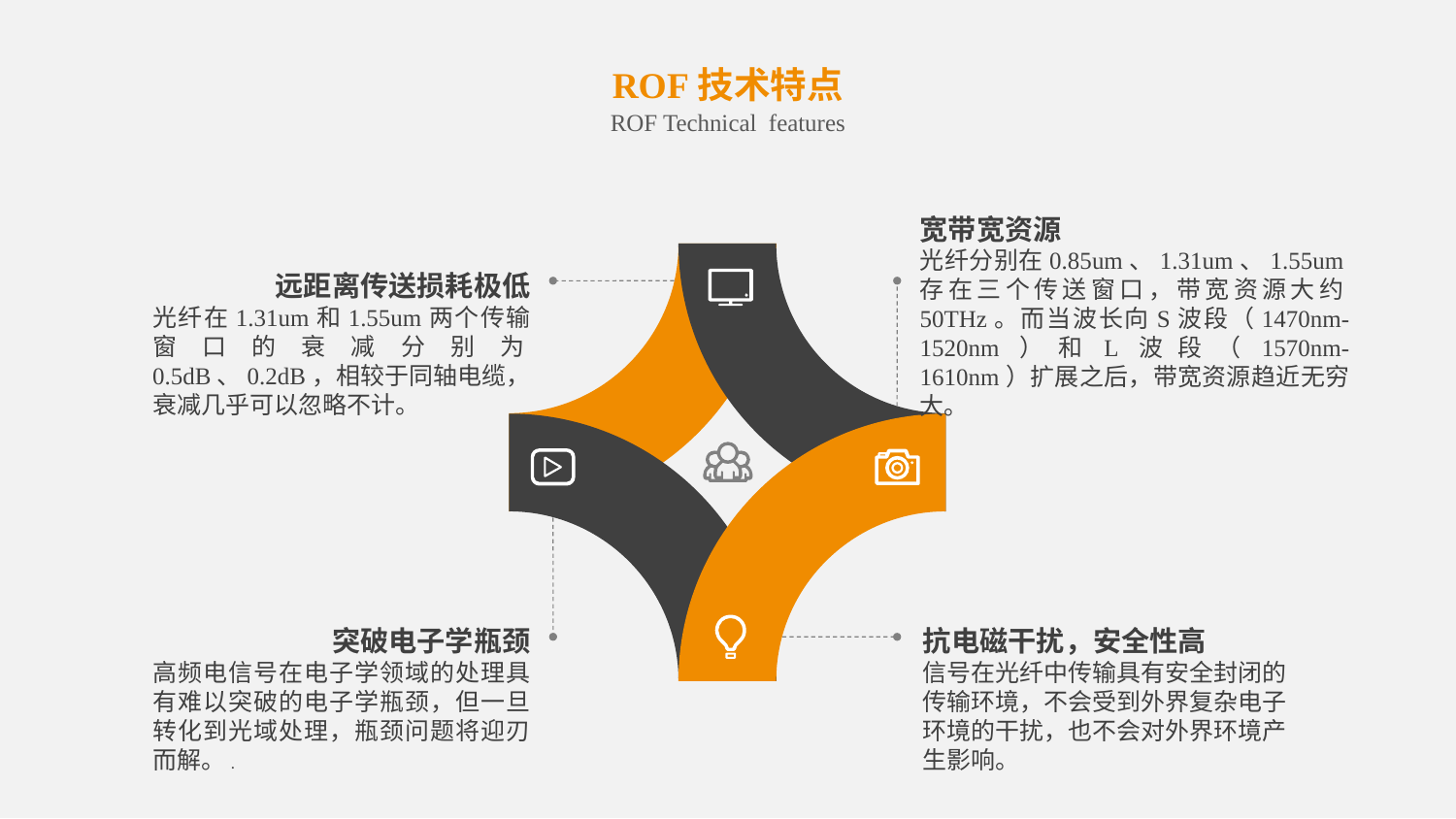

ROF技术特点
ROF Technical  features
宽带宽资源
光纤分别在0.85um、1.31um、1.55um存在三个传送窗口，带宽资源大约50THz。而当波长向S波段（1470nm-1520nm）和L波段（1570nm-1610nm）扩展之后，带宽资源趋近无穷大。

远距离传送损耗极低
光纤在1.31um和1.55um两个传输窗口的衰减分别为0.5dB、0.2dB，相较于同轴电缆，衰减几乎可以忽略不计。

突破电子学瓶颈
高频电信号在电子学领域的处理具有难以突破的电子学瓶颈，但一旦转化到光域处理，瓶颈问题将迎刃而解。.
抗电磁干扰，安全性高
信号在光纤中传输具有安全封闭的传输环境，不会受到外界复杂电子环境的干扰，也不会对外界环境产生影响。